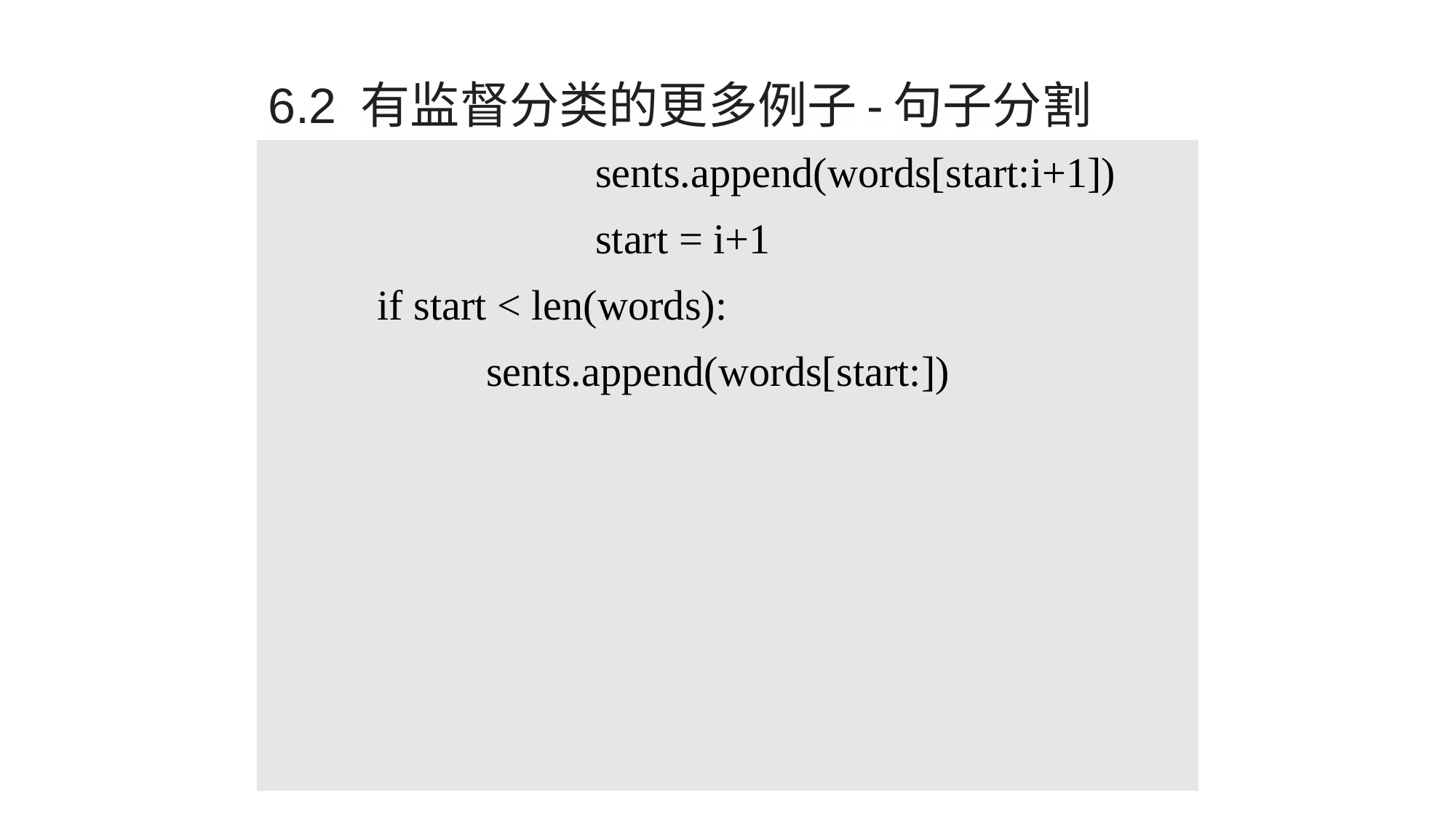

# 6.2 有监督分类的更多例子-句子分割
			sents.append(words[start:i+1])
			start = i+1
	if start < len(words):
		sents.append(words[start:])